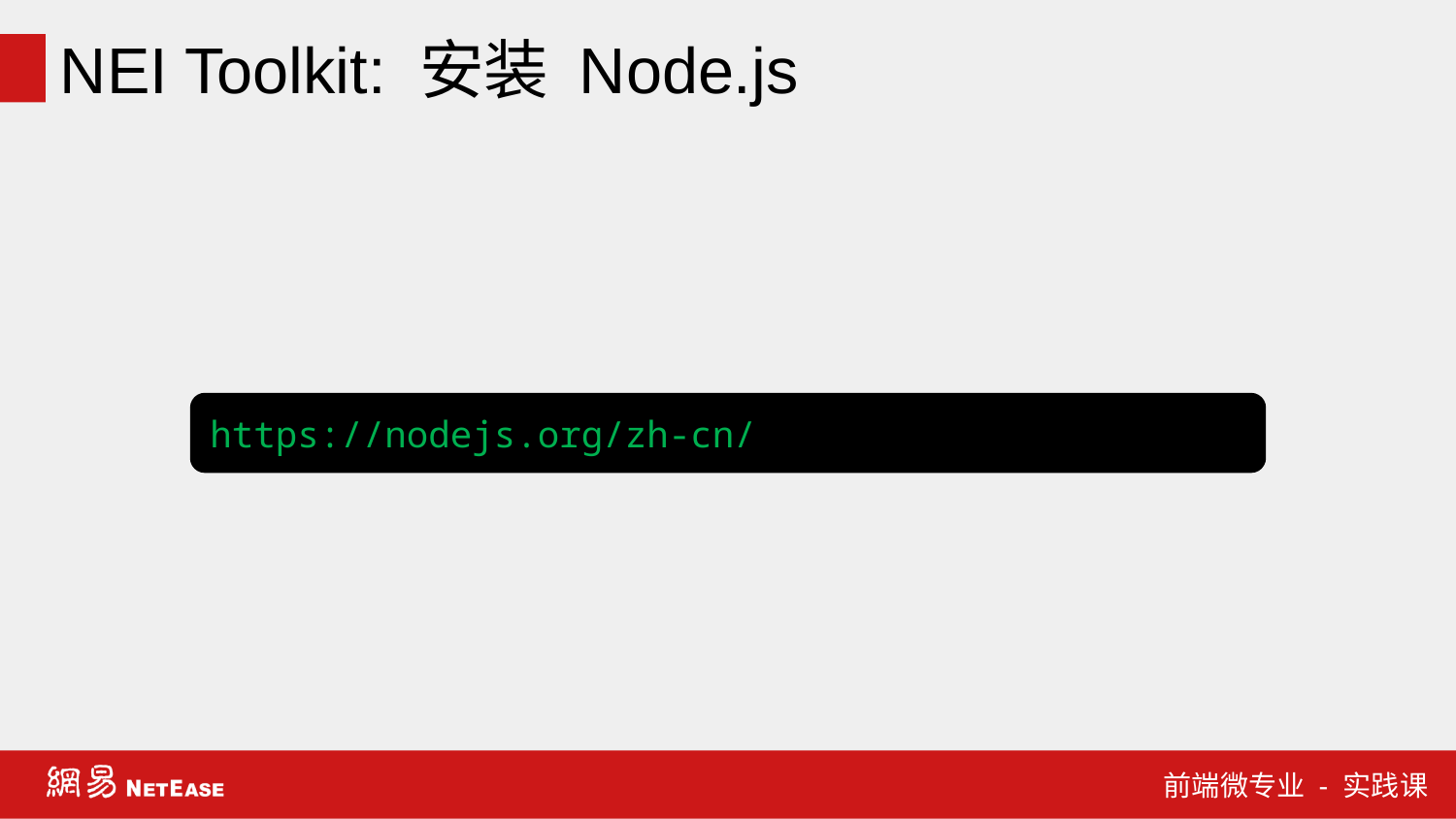

# NEI Toolkit: 安装 Node.js
https://nodejs.org/zh-cn/
前端微专业 - 实践课